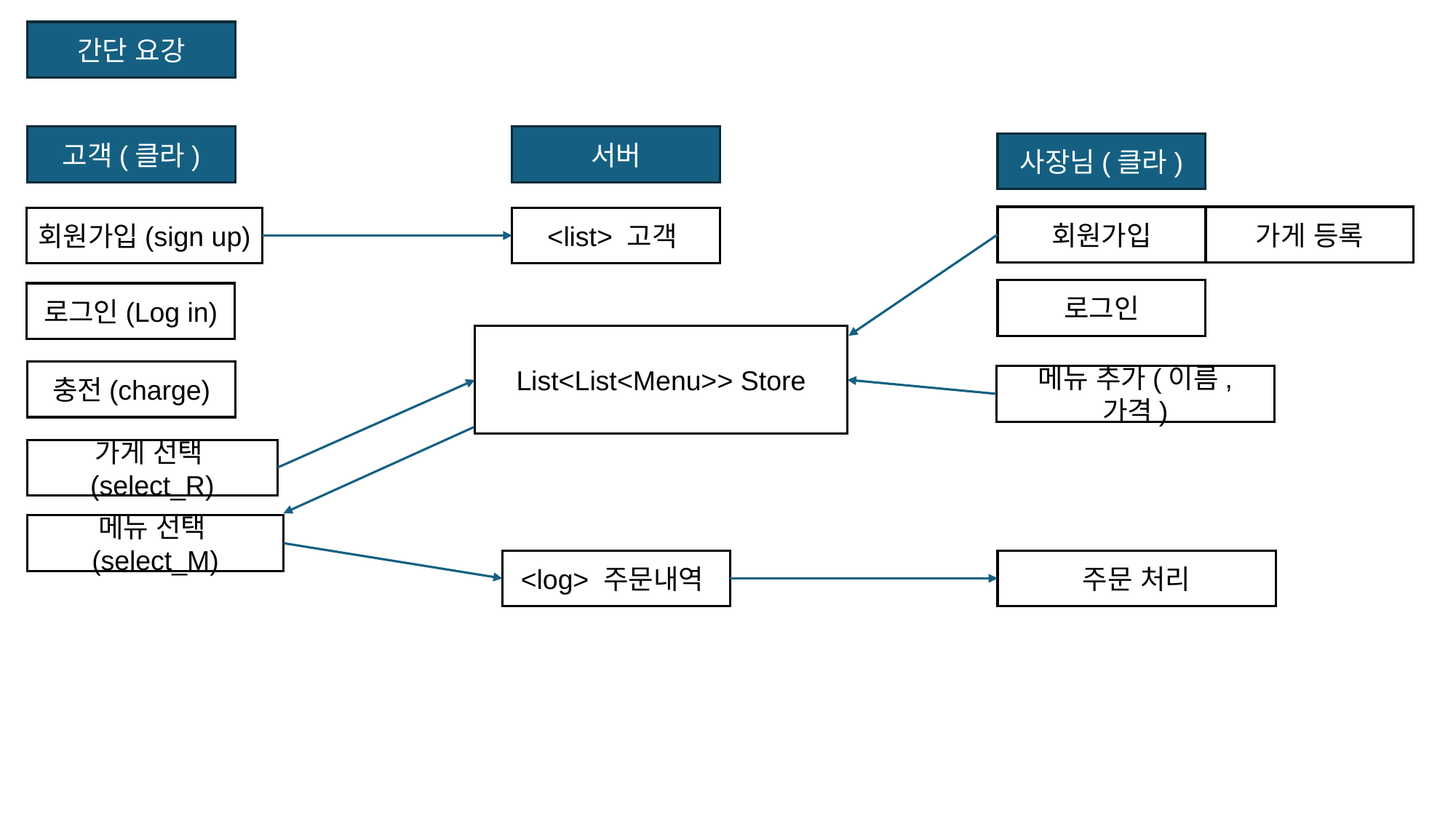

간단 요강
고객(클라)
서버
사장님(클라)
회원가입
가게 등록
회원가입(sign up)
<list> 고객
로그인
로그인(Log in)
List<List<Menu>> Store
충전(charge)
메뉴 추가(이름, 가격)
가게 선택(select_R)
메뉴 선택(select_M)
<log> 주문내역
주문 처리